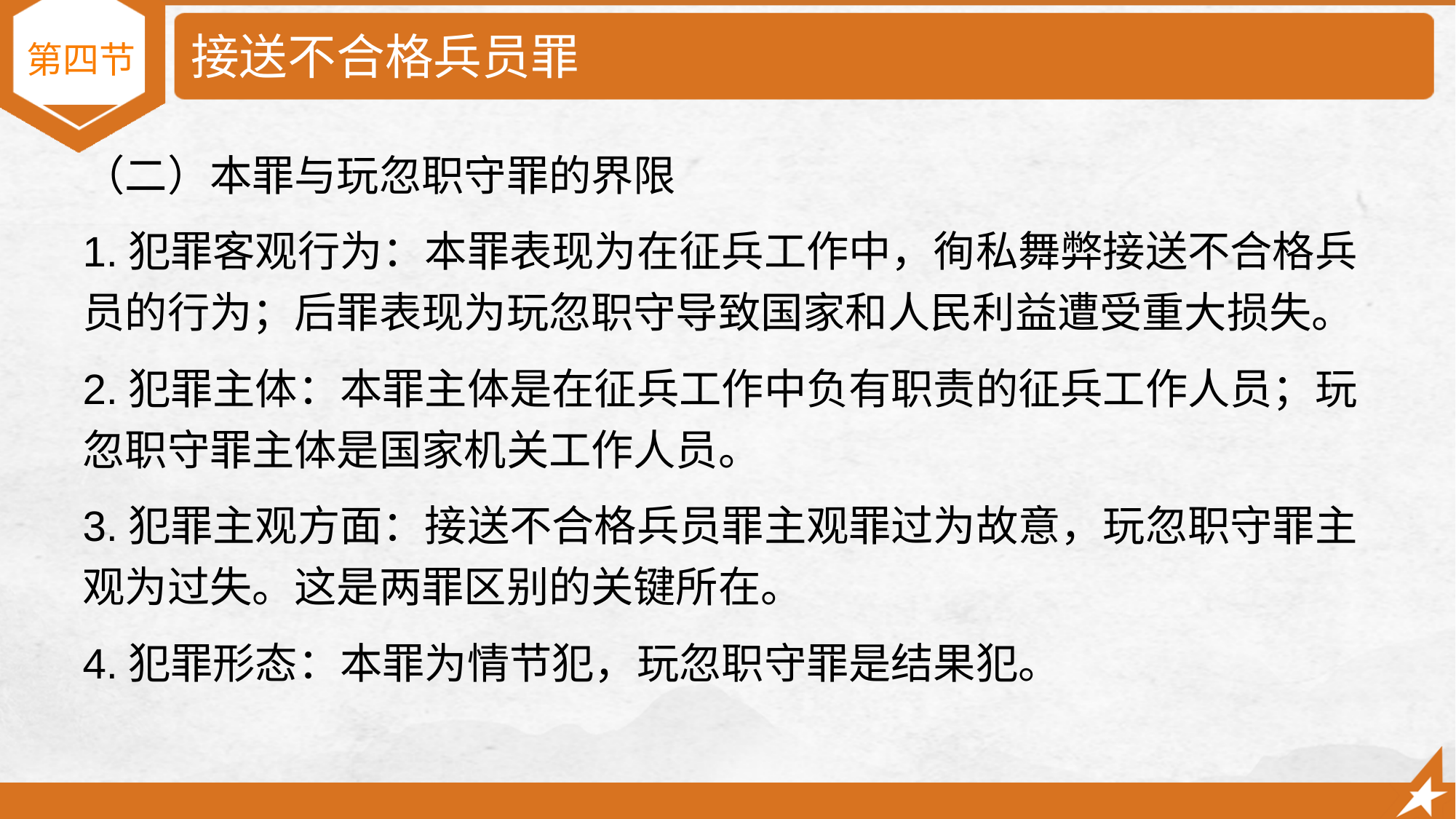

# 接送不合格兵员罪
第四节
（二）本罪与玩忽职守罪的界限
1.犯罪客观行为：本罪表现为在征兵工作中，徇私舞弊接送不合格兵员的行为；后罪表现为玩忽职守导致国家和人民利益遭受重大损失。
2.犯罪主体：本罪主体是在征兵工作中负有职责的征兵工作人员；玩忽职守罪主体是国家机关工作人员。
3.犯罪主观方面：接送不合格兵员罪主观罪过为故意，玩忽职守罪主观为过失。这是两罪区别的关键所在。
4.犯罪形态：本罪为情节犯，玩忽职守罪是结果犯。